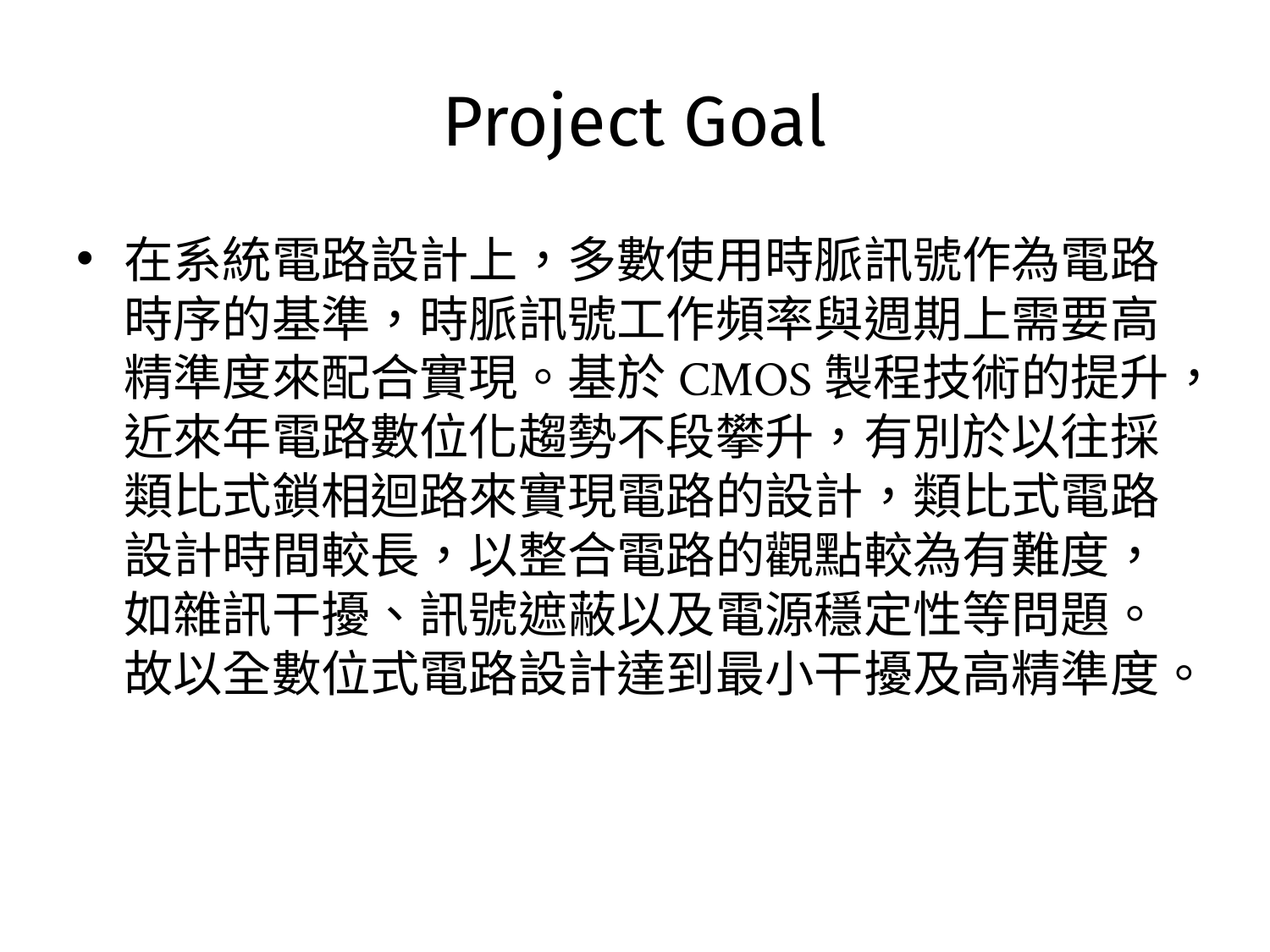

# Project Goal
在系統電路設計上，多數使用時脈訊號作為電路時序的基準，時脈訊號工作頻率與週期上需要高精準度來配合實現。基於CMOS製程技術的提升，近來年電路數位化趨勢不段攀升，有別於以往採類比式鎖相迴路來實現電路的設計，類比式電路設計時間較長，以整合電路的觀點較為有難度，如雜訊干擾、訊號遮蔽以及電源穩定性等問題。故以全數位式電路設計達到最小干擾及高精準度。